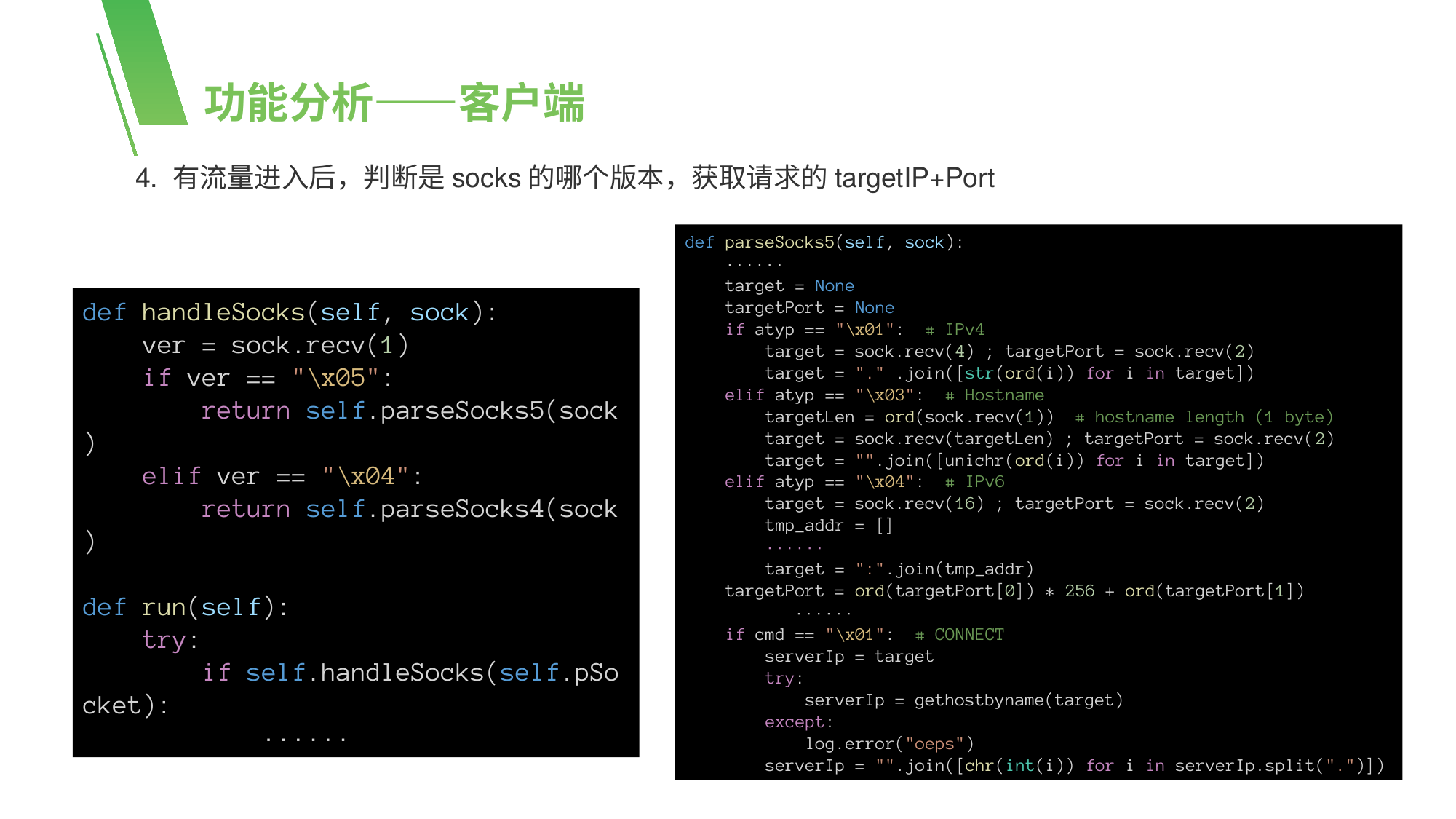

功能分析——客户端
4. 有流量进入后，判断是socks的哪个版本，获取请求的targetIP+Port
def parseSocks5(self, sock):
    ······
    target = None
    targetPort = None
    if atyp == "\x01":  # IPv4
        target = sock.recv(4) ; targetPort = sock.recv(2)
        target = "." .join([str(ord(i)) for i in target])
    elif atyp == "\x03":  # Hostname
        targetLen = ord(sock.recv(1))  # hostname length (1 byte)
        target = sock.recv(targetLen) ; targetPort = sock.recv(2)
        target = "".join([unichr(ord(i)) for i in target])
    elif atyp == "\x04":  # IPv6
        target = sock.recv(16) ; targetPort = sock.recv(2)
        tmp_addr = []
        ······
        target = ":".join(tmp_addr)
    targetPort = ord(targetPort[0]) * 256 + ord(targetPort[1])
	······
    if cmd == "\x01":  # CONNECT
        serverIp = target
        try:
            serverIp = gethostbyname(target)
        except:
            log.error("oeps")
        serverIp = "".join([chr(int(i)) for i in serverIp.split(".")])
def handleSocks(self, sock):
    ver = sock.recv(1)
    if ver == "\x05":
        return self.parseSocks5(sock)
    elif ver == "\x04":
        return self.parseSocks4(sock)

def run(self):
    try:
        if self.handleSocks(self.pSocket):
            ······